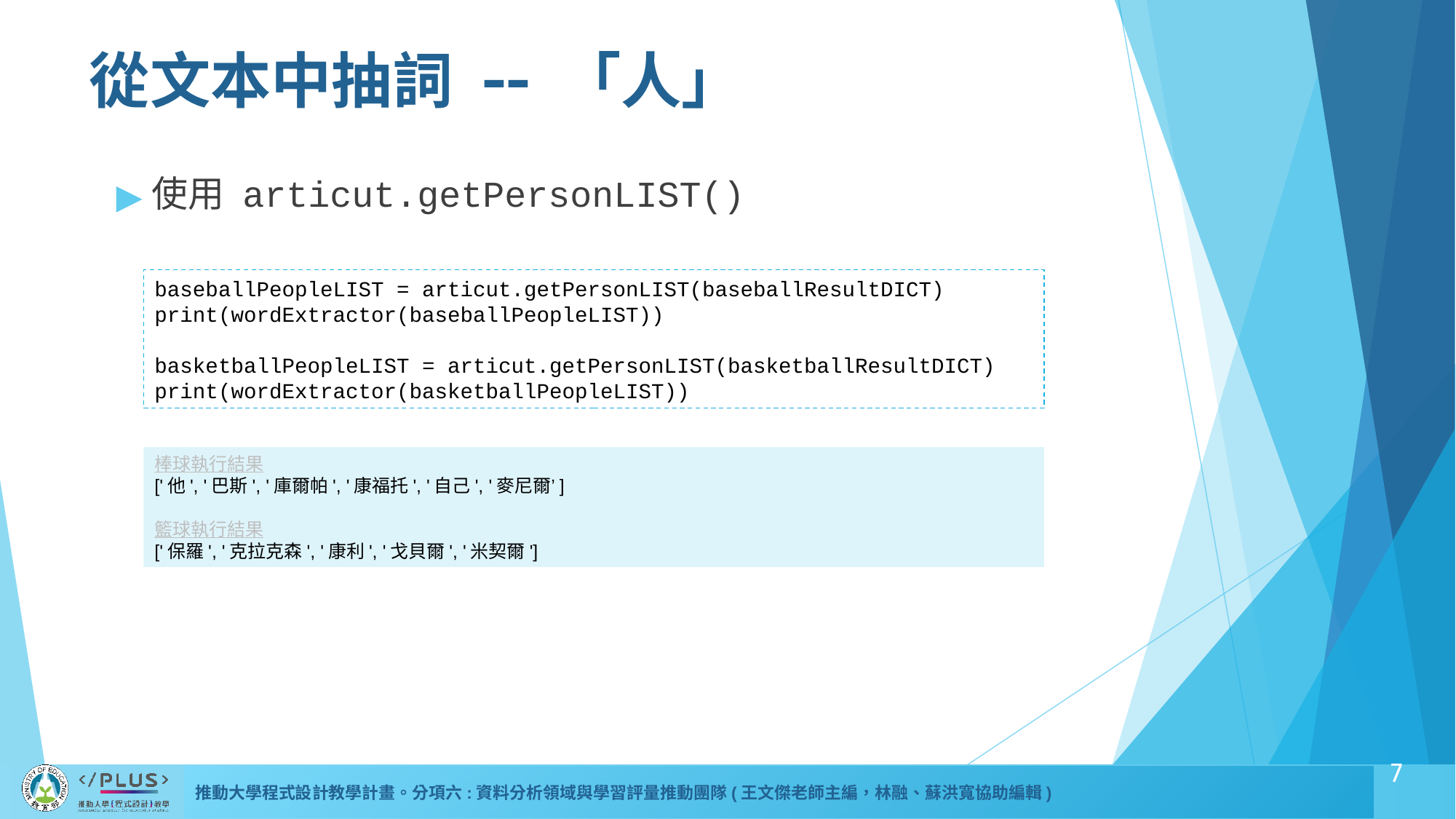

# 從文本中抽詞 -- 「人」
使用 articut.getPersonLIST()

baseballPeopleLIST = articut.getPersonLIST(baseballResultDICT)
print(wordExtractor(baseballPeopleLIST))

basketballPeopleLIST = articut.getPersonLIST(basketballResultDICT)
print(wordExtractor(basketballPeopleLIST))
棒球執行結果
['他', '巴斯', '庫爾帕', '康福托', '自己', '麥尼爾’]

籃球執行結果
['保羅', '克拉克森', '康利', '戈貝爾', '米契爾']
7